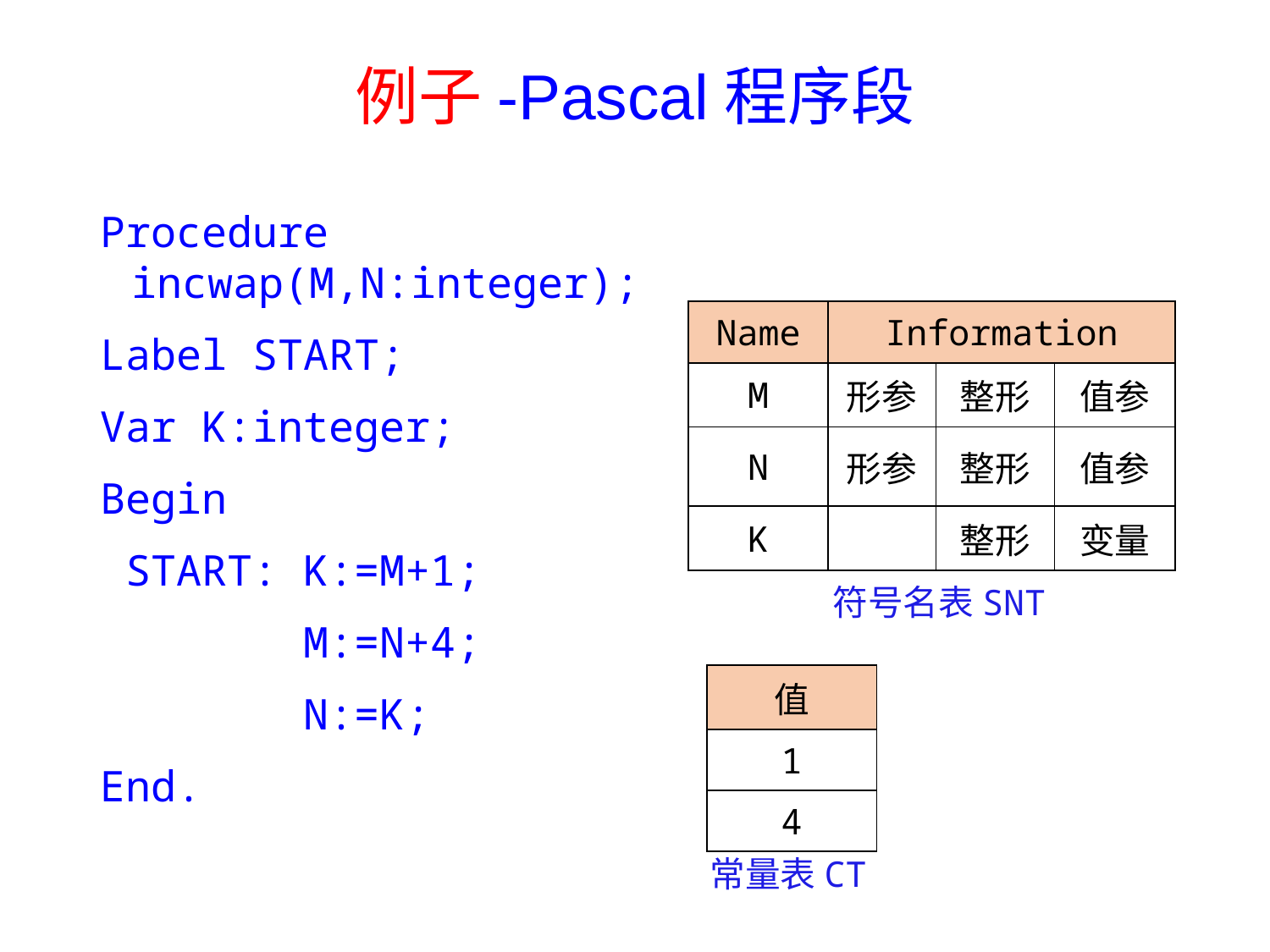

# 例子-Pascal程序段
Procedure incwap(M,N:integer);
Label START;
Var K:integer;
Begin
 START: K:=M+1;
        M:=N+4;
        N:=K;
End.
| Name | Information |  |  |
| --- | --- | --- | --- |
| M | 形参 | 整形 | 值参 |
| N | 形参 | 整形 | 值参 |
| K |  | 整形 | 变量 |
符号名表SNT
| 值 |
| --- |
| 1 |
| 4 |
常量表CT